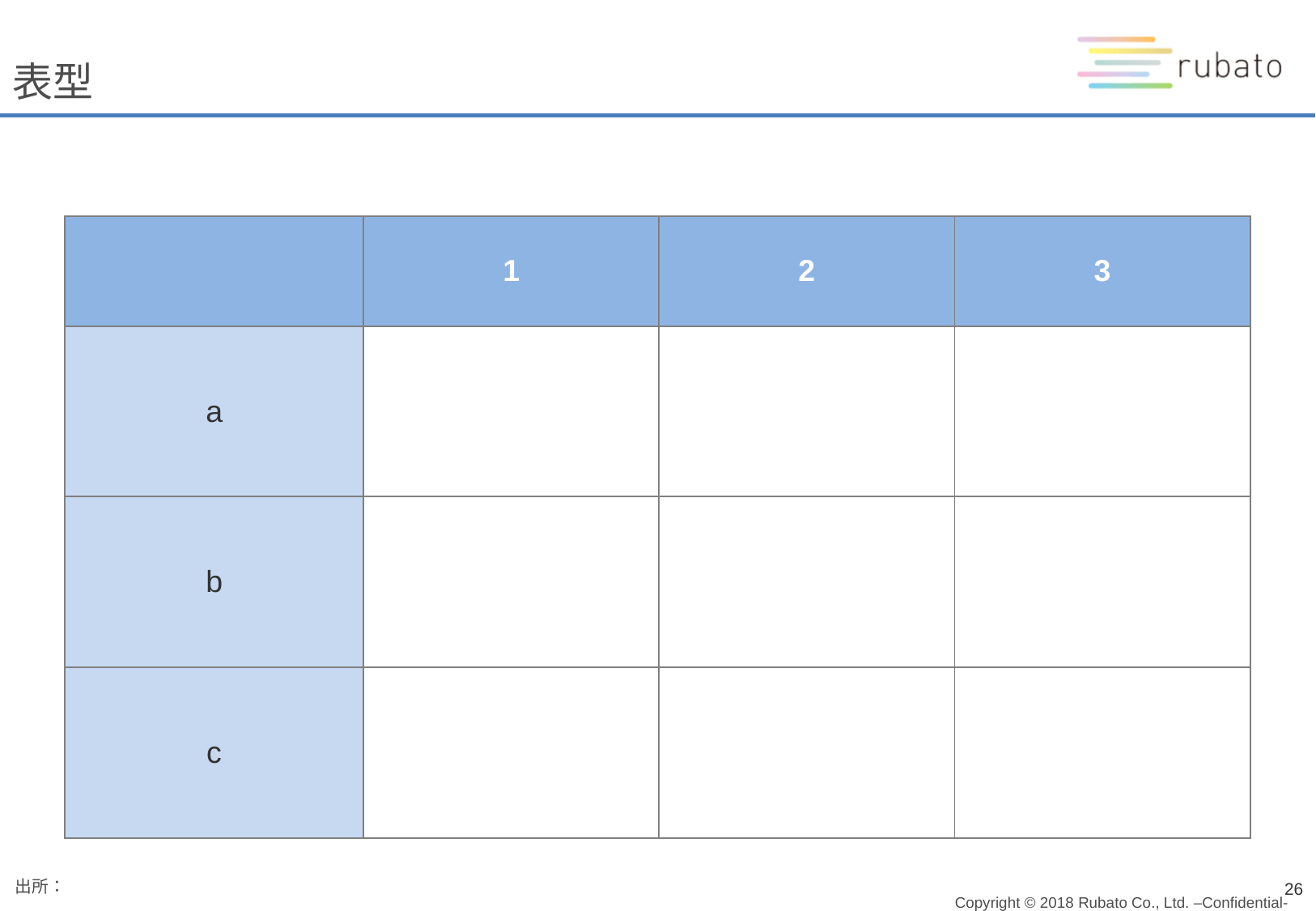

# 表型

|  | 1 | 2 | 3 |
| --- | --- | --- | --- |
| a |  |  |  |
| b |  |  |  |
| c |  |  |  |
出所：
26